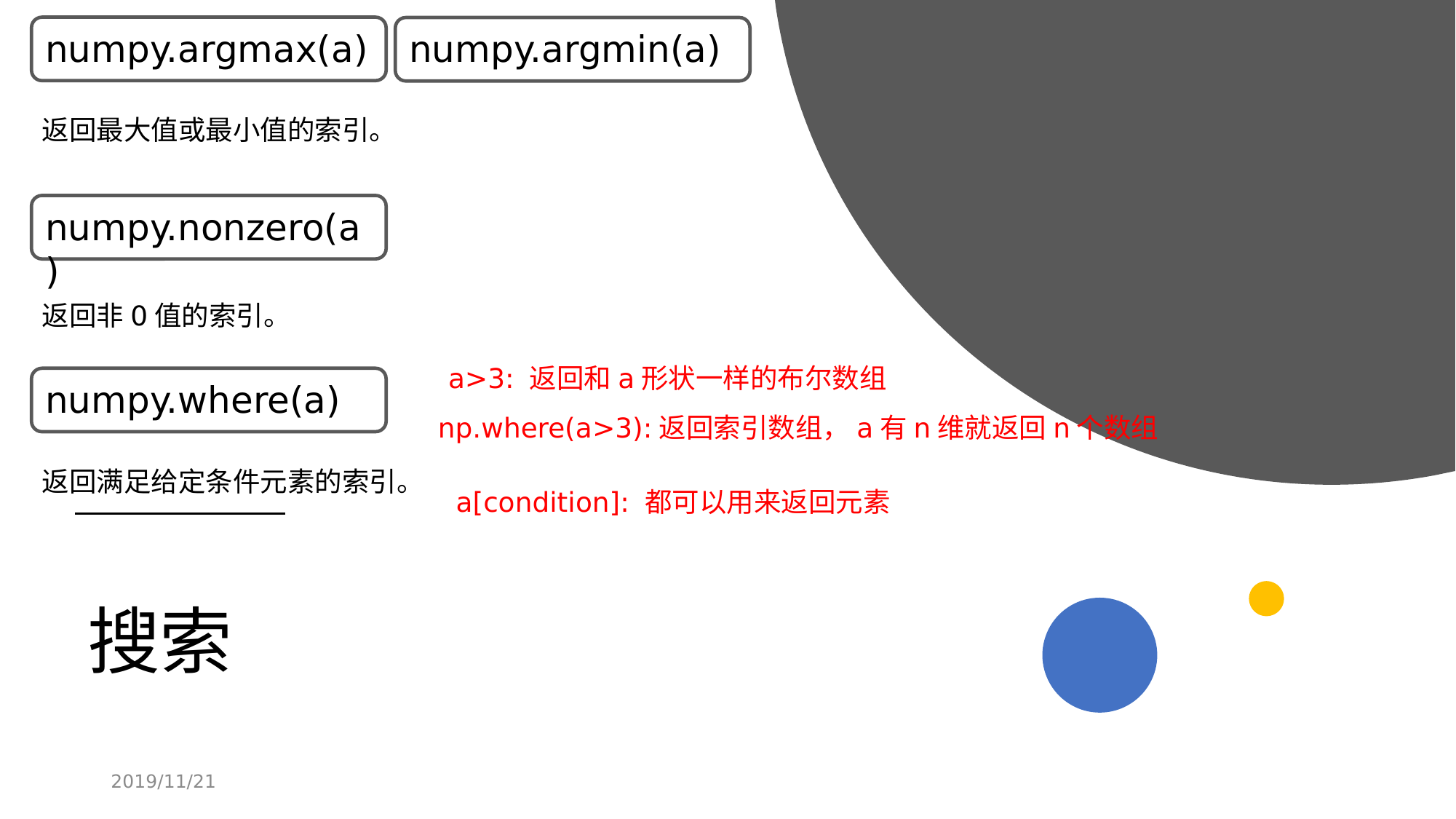

numpy.argmax(a)
numpy.argmin(a)
返回最大值或最小值的索引。
numpy.nonzero(a)
返回非0值的索引。
a>3: 返回和a形状一样的布尔数组
numpy.where(a)
np.where(a>3):返回索引数组，a有n维就返回n个数组
返回满足给定条件元素的索引。
a[condition]: 都可以用来返回元素
# 搜索

2019/11/21
高级算法语言和程序设计
25